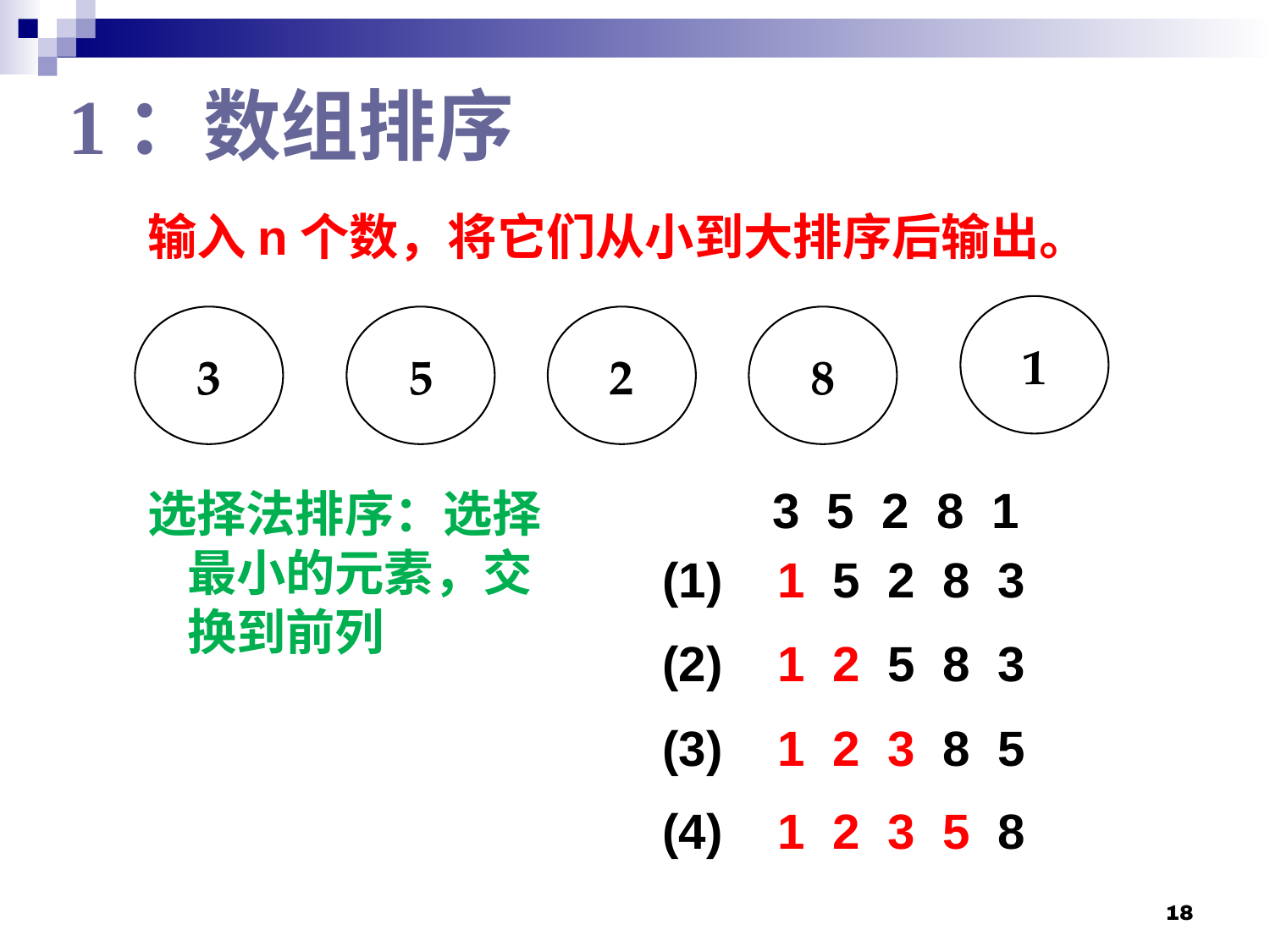

# 1：数组排序
输入n个数，将它们从小到大排序后输出。
1
3
5
2
8
        3  5  2  8  1
(1)    1  5  2  8  3
(2)    1  2  5  8  3
(3)    1  2  3  8  5
(4)    1  2  3  5  8
选择法排序：选择最小的元素，交换到前列
18